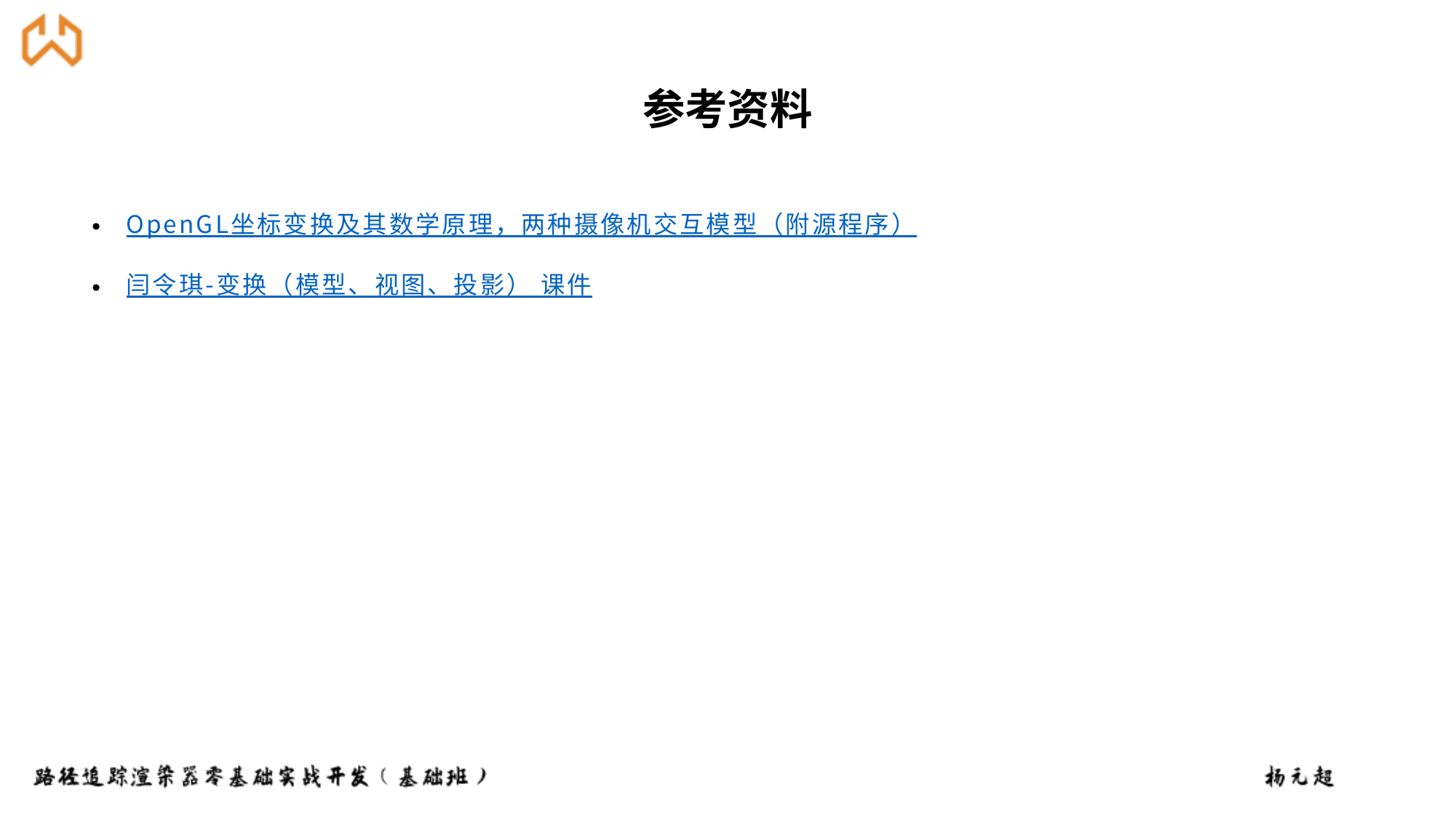

OpenGL坐标变换及其数学原理，两种摄像机交互模型（附源程序）
闫令琪-变换（模型、视图、投影） 课件